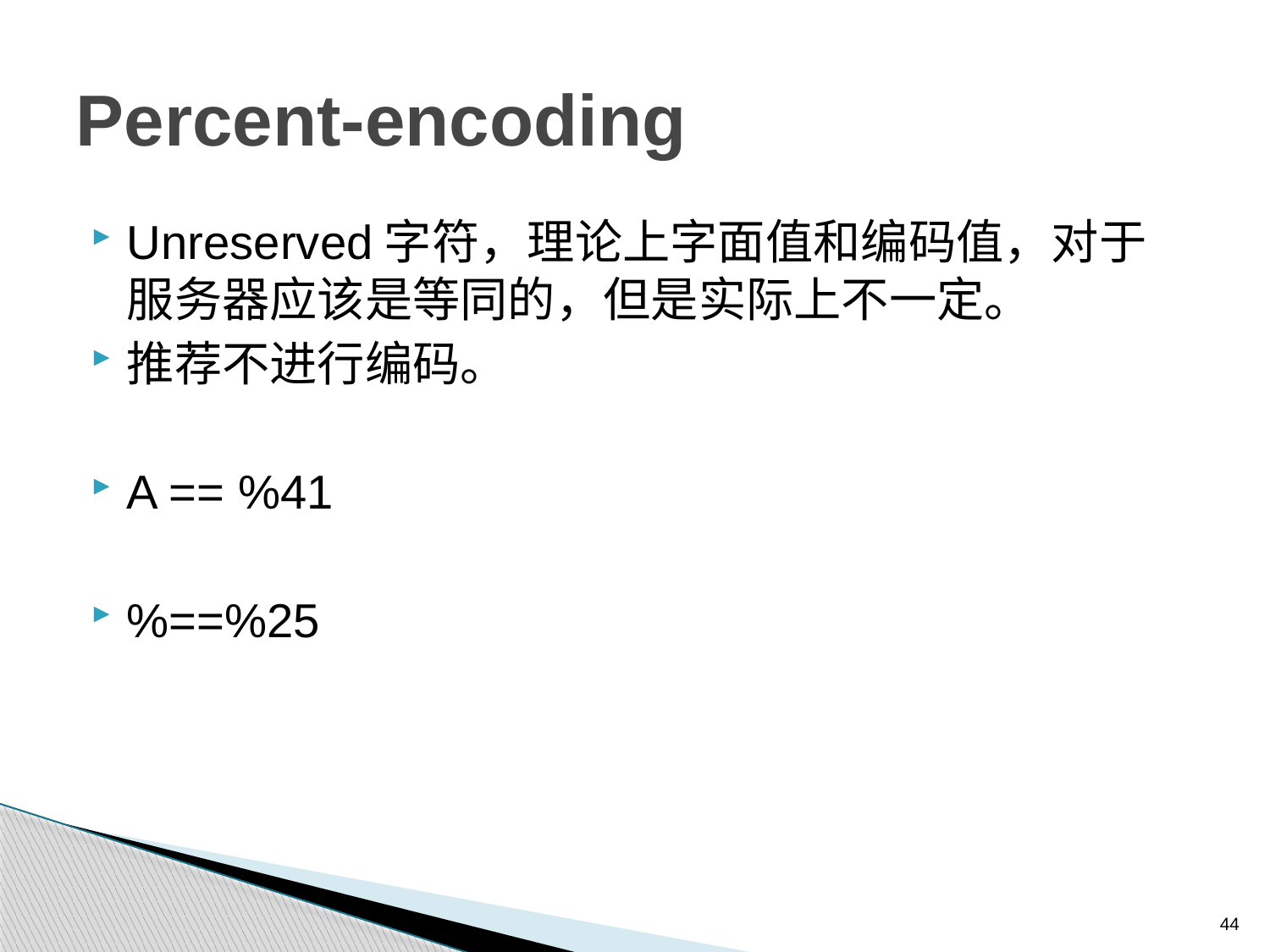

# Percent-encoding
Unreserved字符，理论上字面值和编码值，对于服务器应该是等同的，但是实际上不一定。
推荐不进行编码。

A == %41

%==%25
44